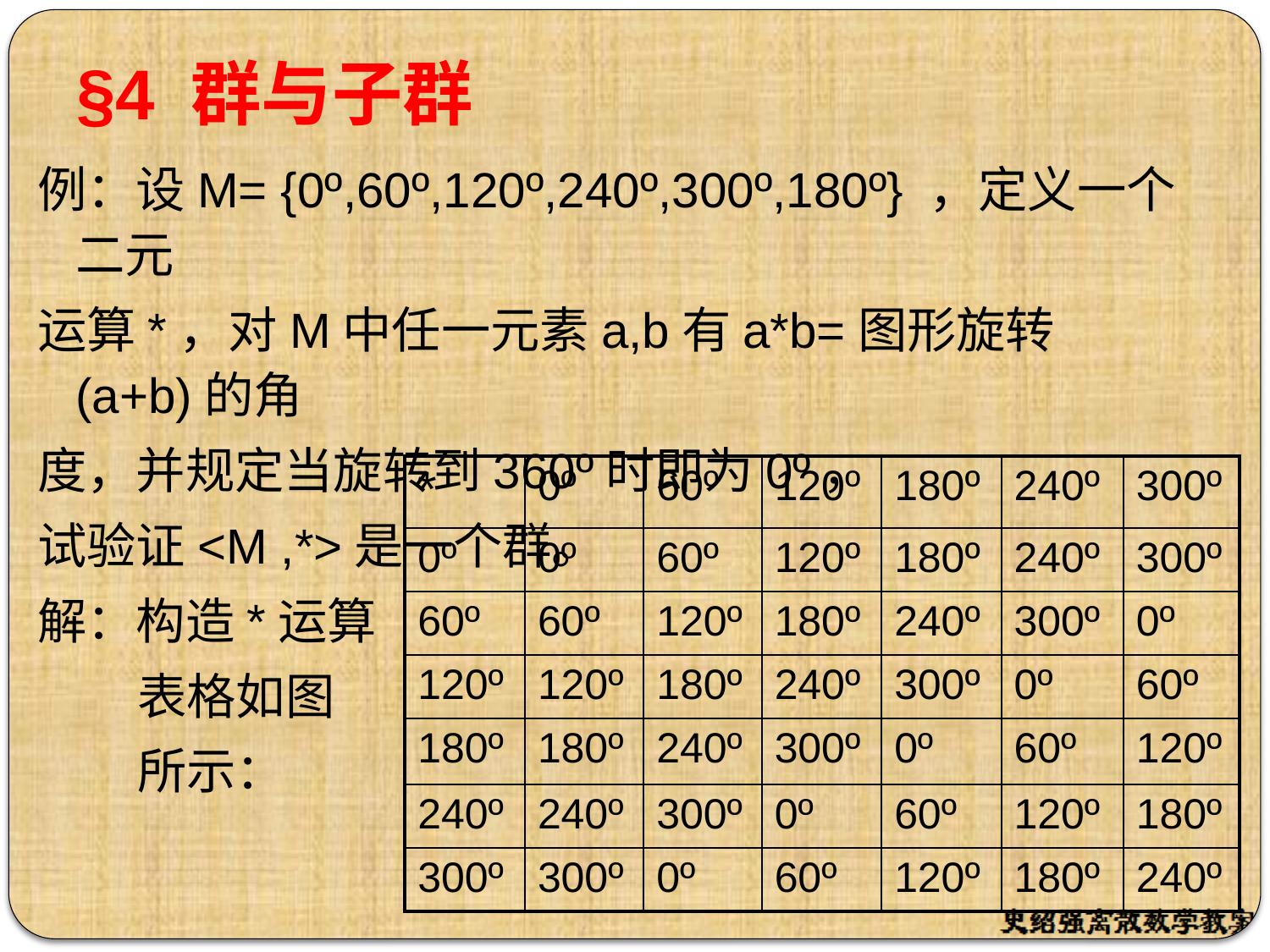

# §4 群与子群
例：设M= {0º,60º,120º,240º,300º,180º} ，定义一个二元
运算*，对M中任一元素a,b有a*b=图形旋转(a+b)的角
度，并规定当旋转到360º时即为0º，
试验证<M ,*>是一个群。
解：构造*运算
        表格如图
        所示：

| \* | 0º | 60º | 120º | 180º | 240º | 300º |
| --- | --- | --- | --- | --- | --- | --- |
| 0º | 0º | 60º | 120º | 180º | 240º | 300º |
| 60º | 60º | 120º | 180º | 240º | 300º | 0º |
| 120º | 120º | 180º | 240º | 300º | 0º | 60º |
| 180º | 180º | 240º | 300º | 0º | 60º | 120º |
| 240º | 240º | 300º | 0º | 60º | 120º | 180º |
| 300º | 300º | 0º | 60º | 120º | 180º | 240º |